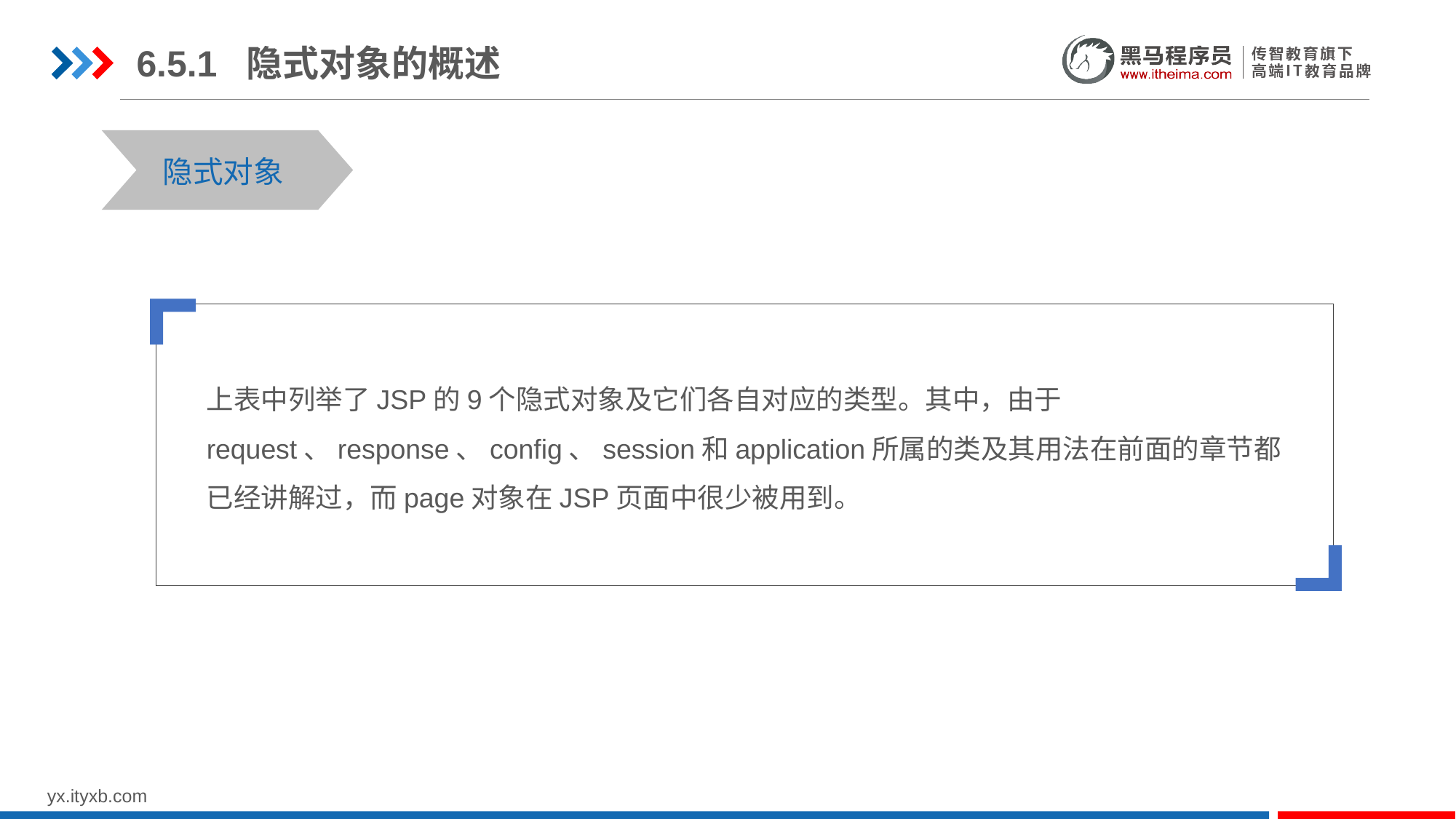

6.5.1  隐式对象的概述

隐式对象

上表中列举了JSP的9个隐式对象及它们各自对应的类型。其中，由于request、response、config、session和application所属的类及其用法在前面的章节都已经讲解过，而page对象在JSP页面中很少被用到。